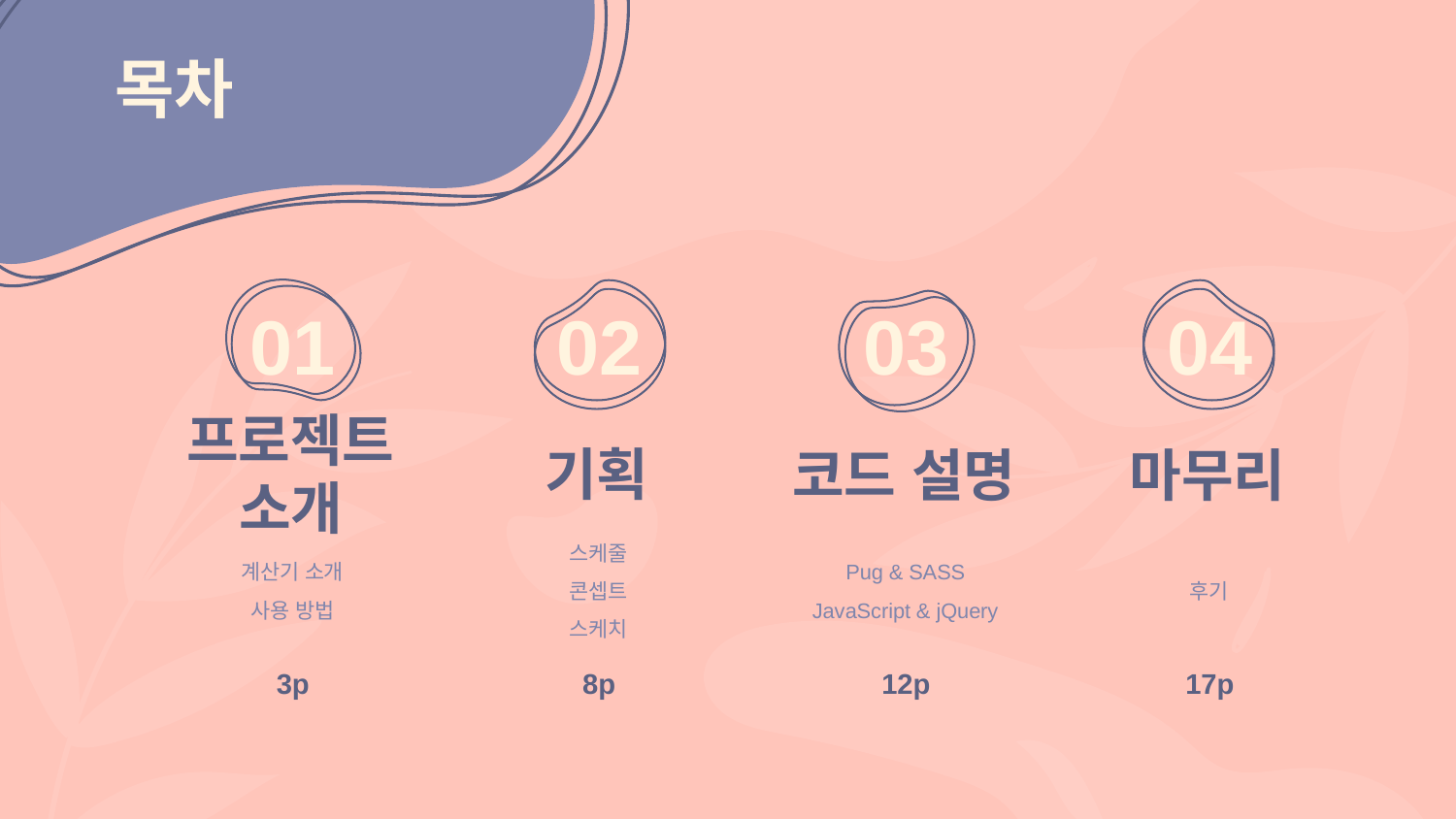

목차

# 01
02
03
04
기획
코드 설명
마무리
프로젝트 소개
계산기 소개
사용 방법
스케줄
콘셉트
스케치
Pug & SASS
JavaScript & jQuery
후기
3p
8p
12p
17p